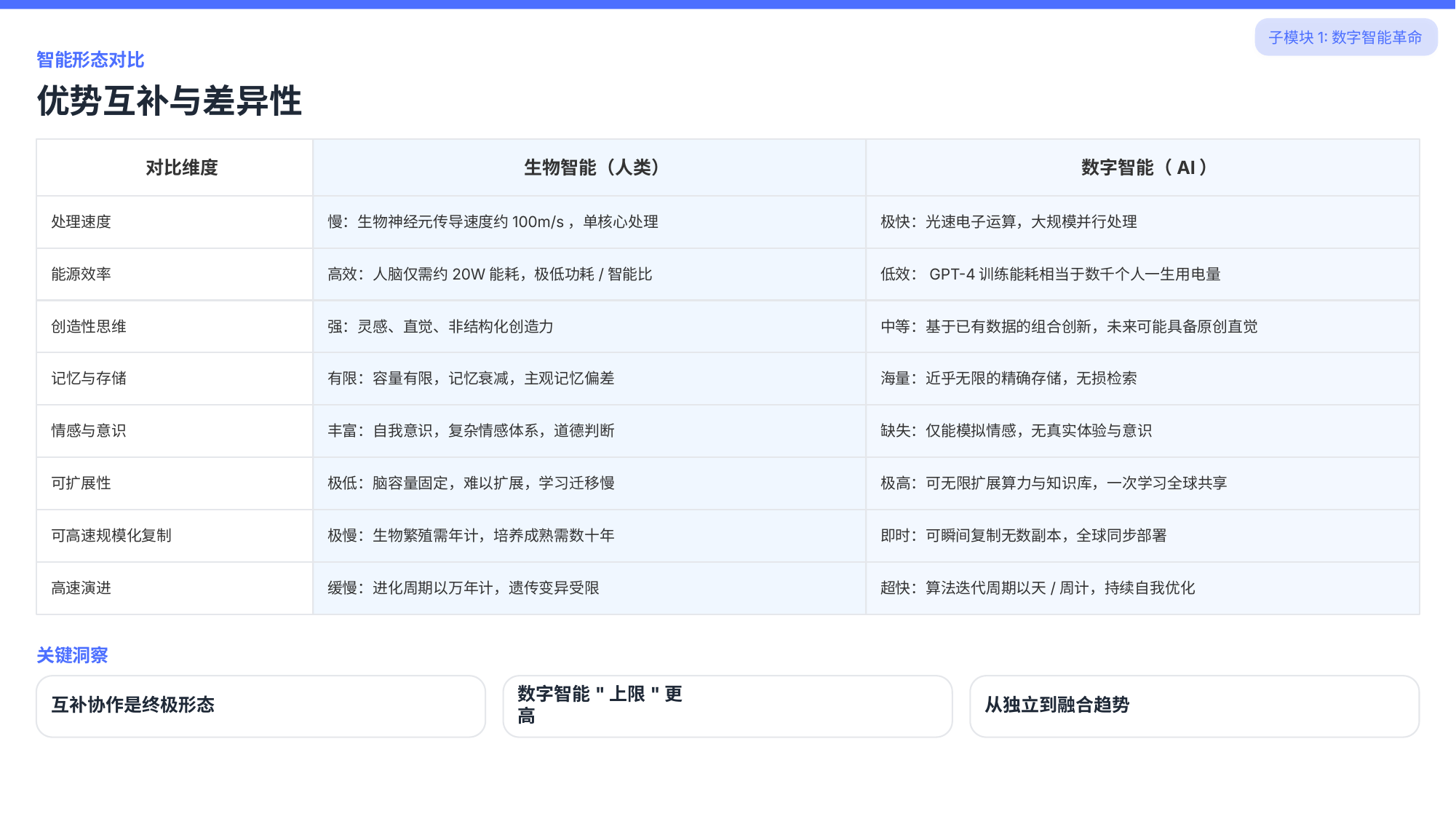

子模块1:数字智能革命
智能形态对比
优势互补与差异性

对比维度
生物智能（人类）
数字智能（AI）

处理速度
慢：生物神经元传导速度约100m/s，单核心处理
极快：光速电子运算，大规模并行处理

能源效率
高效：人脑仅需约20W能耗，极低功耗/智能比
低效：GPT-4训练能耗相当于数千个人一生用电量

创造性思维
强：灵感、直觉、非结构化创造力
中等：基于已有数据的组合创新，未来可能具备原创直觉

记忆与存储
有限：容量有限，记忆衰减，主观记忆偏差
海量：近乎无限的精确存储，无损检索

情感与意识
丰富：自我意识，复杂情感体系，道德判断
缺失：仅能模拟情感，无真实体验与意识

可扩展性
极低：脑容量固定，难以扩展，学习迁移慢
极高：可无限扩展算力与知识库，一次学习全球共享

可高速规模化复制
极慢：生物繁殖需年计，培养成熟需数十年
即时：可瞬间复制无数副本，全球同步部署

高速演进
缓慢：进化周期以万年计，遗传变异受限
超快：算法迭代周期以天/周计，持续自我优化
关键洞察

互补协作是终极形态
数字智能"上限"更高
从独立到融合趋势